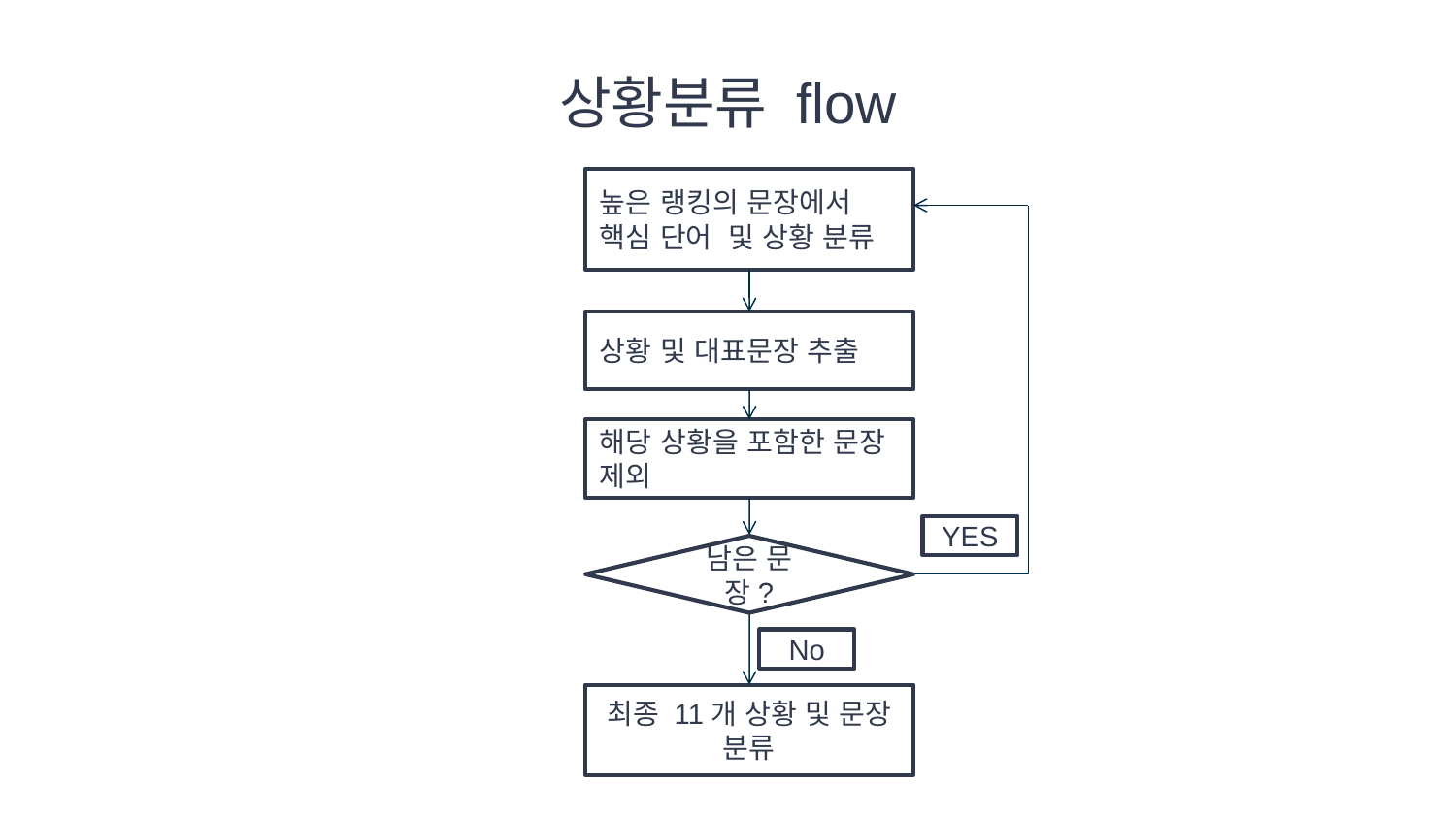

# 상황분류 flow
높은 랭킹의 문장에서
핵심 단어  및 상황 분류
상황 및 대표문장 추출
해당 상황을 포함한 문장 제외
YES
남은 문장?
No
최종 11개 상황 및 문장 분류